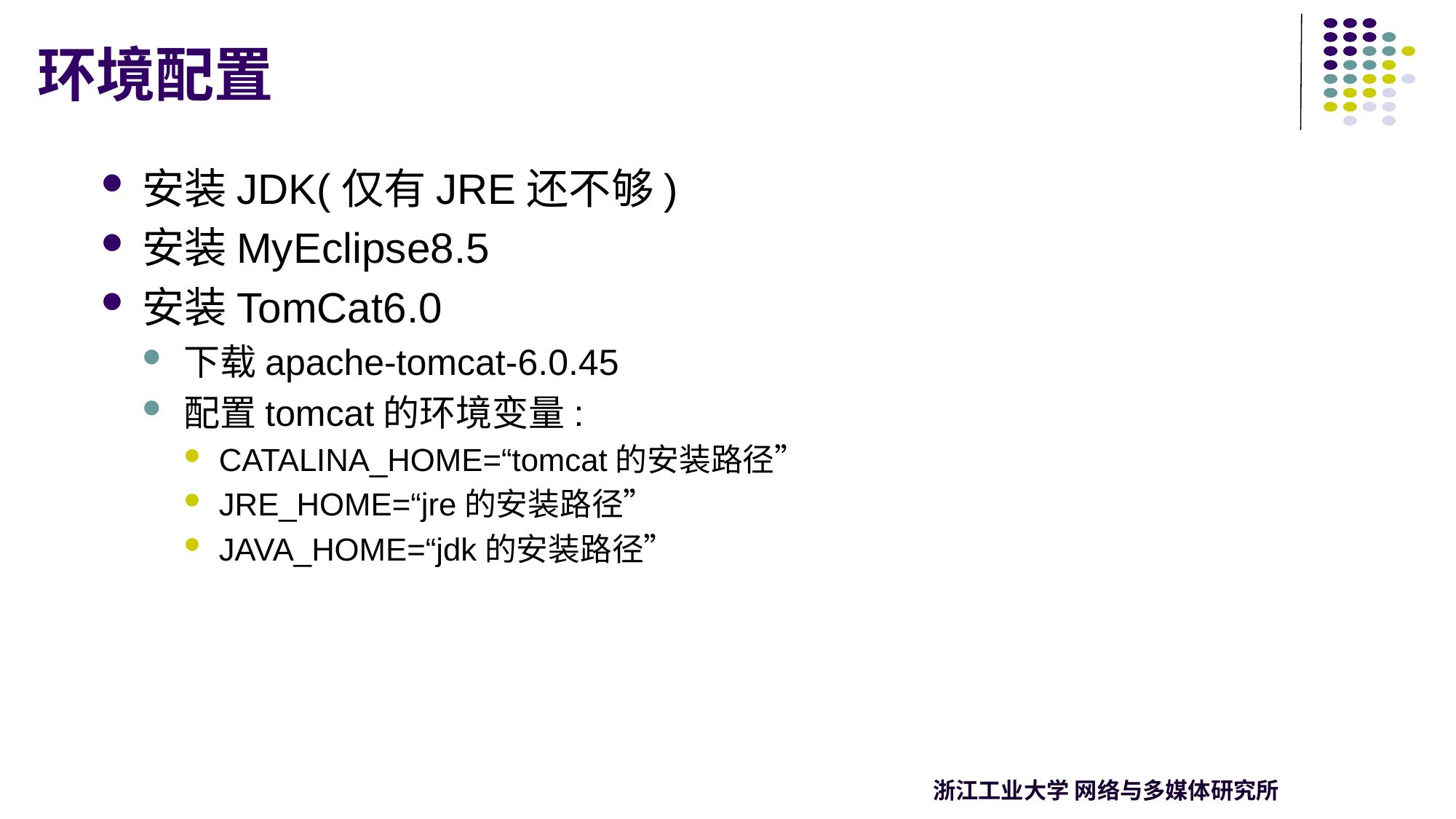

# 环境配置
安装JDK(仅有JRE还不够)
安装MyEclipse8.5
安装TomCat6.0
下载apache-tomcat-6.0.45
配置tomcat的环境变量:
CATALINA_HOME=“tomcat的安装路径”
JRE_HOME=“jre的安装路径”
JAVA_HOME=“jdk的安装路径”